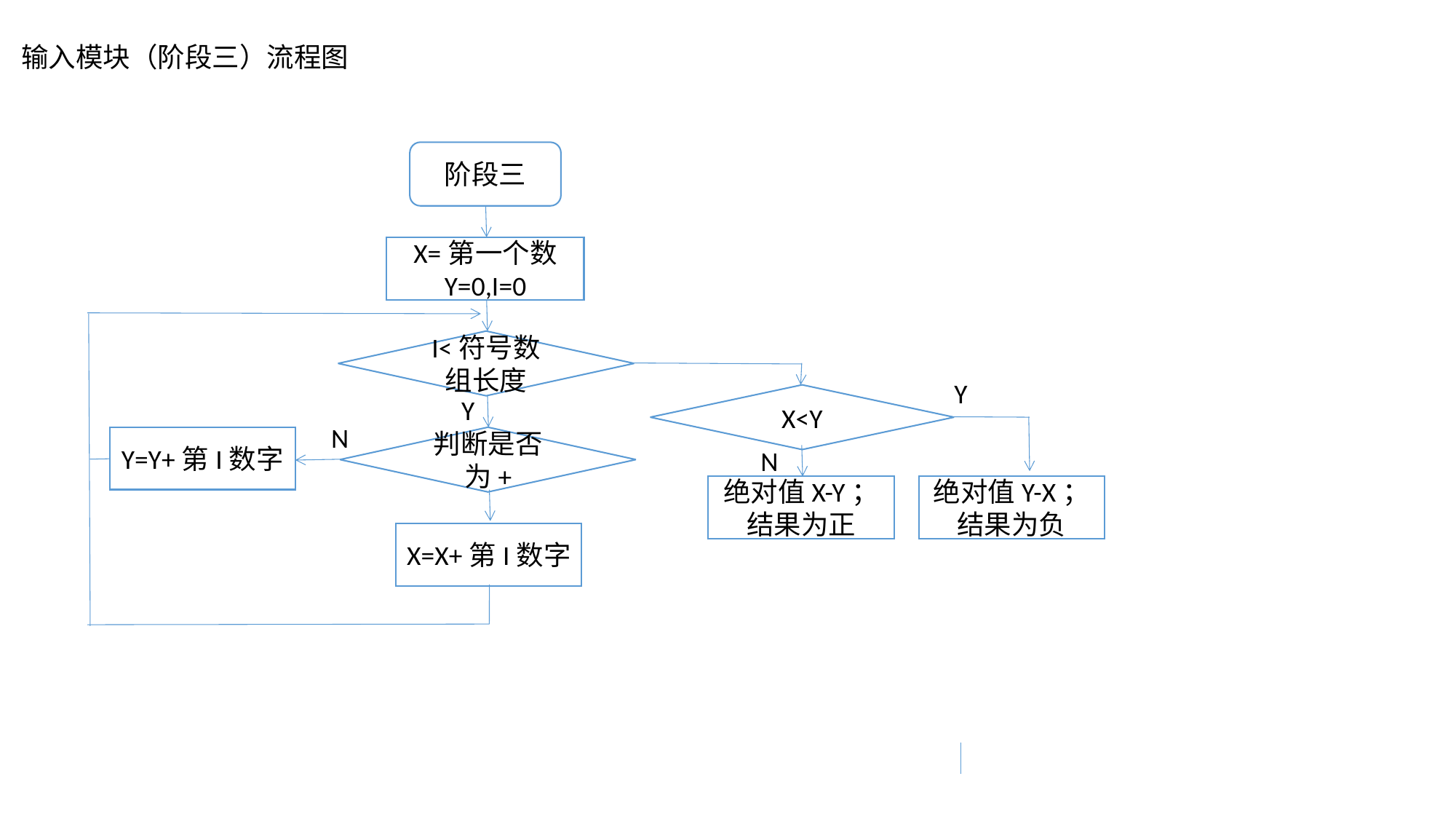

输入模块（阶段三）流程图
阶段三
X=第一个数
Y=0,I=0
I<符号数组长度
Y
X<Y
Y
N
Y=Y+第I数字
判断是否为+
N
绝对值X-Y；
结果为正
绝对值Y-X；
结果为负
X=X+第I数字